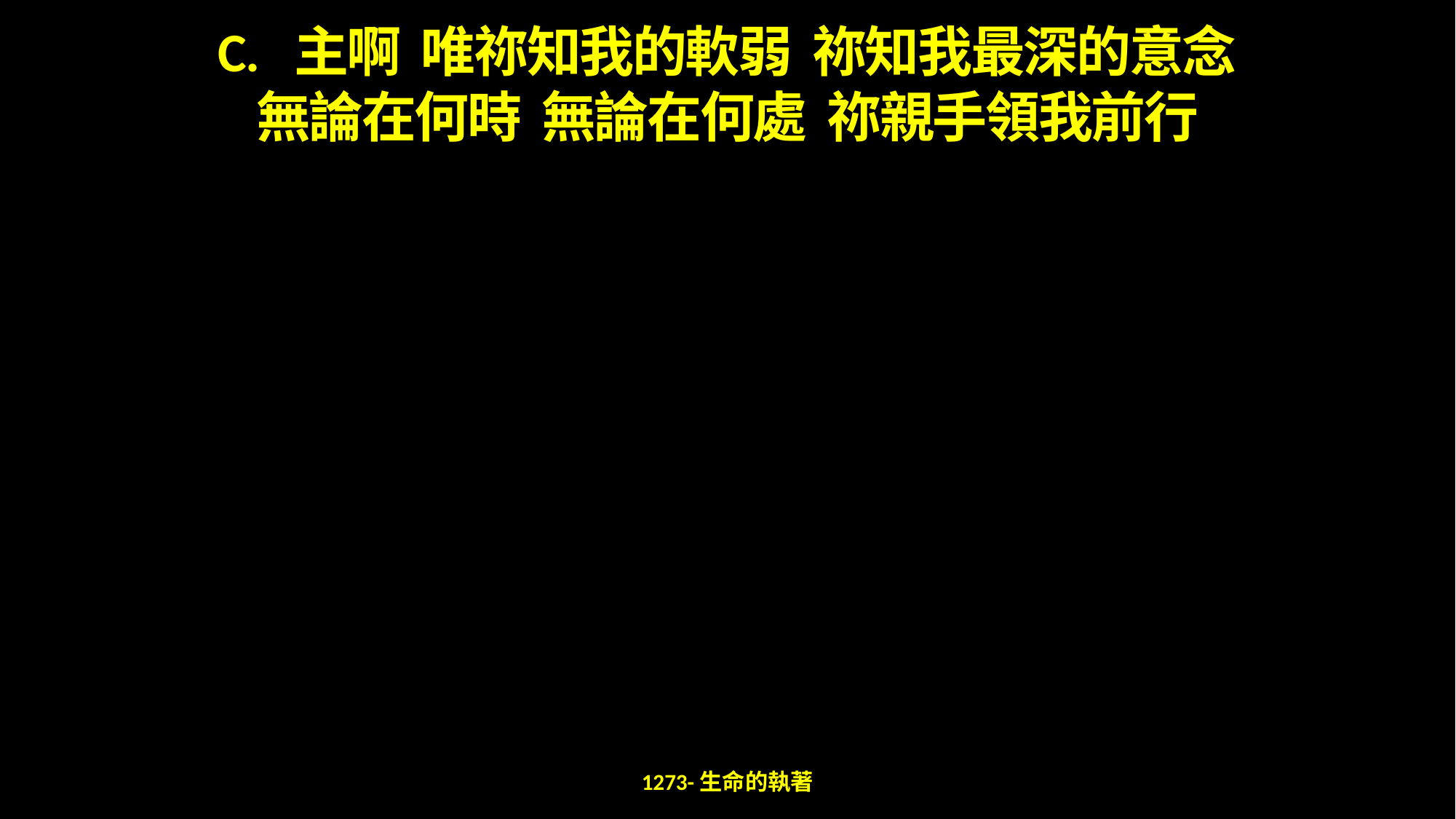

C.  主啊  唯祢知我的軟弱  祢知我最深的意念
無論在何時  無論在何處  祢親手領我前行

1273-生命的執著